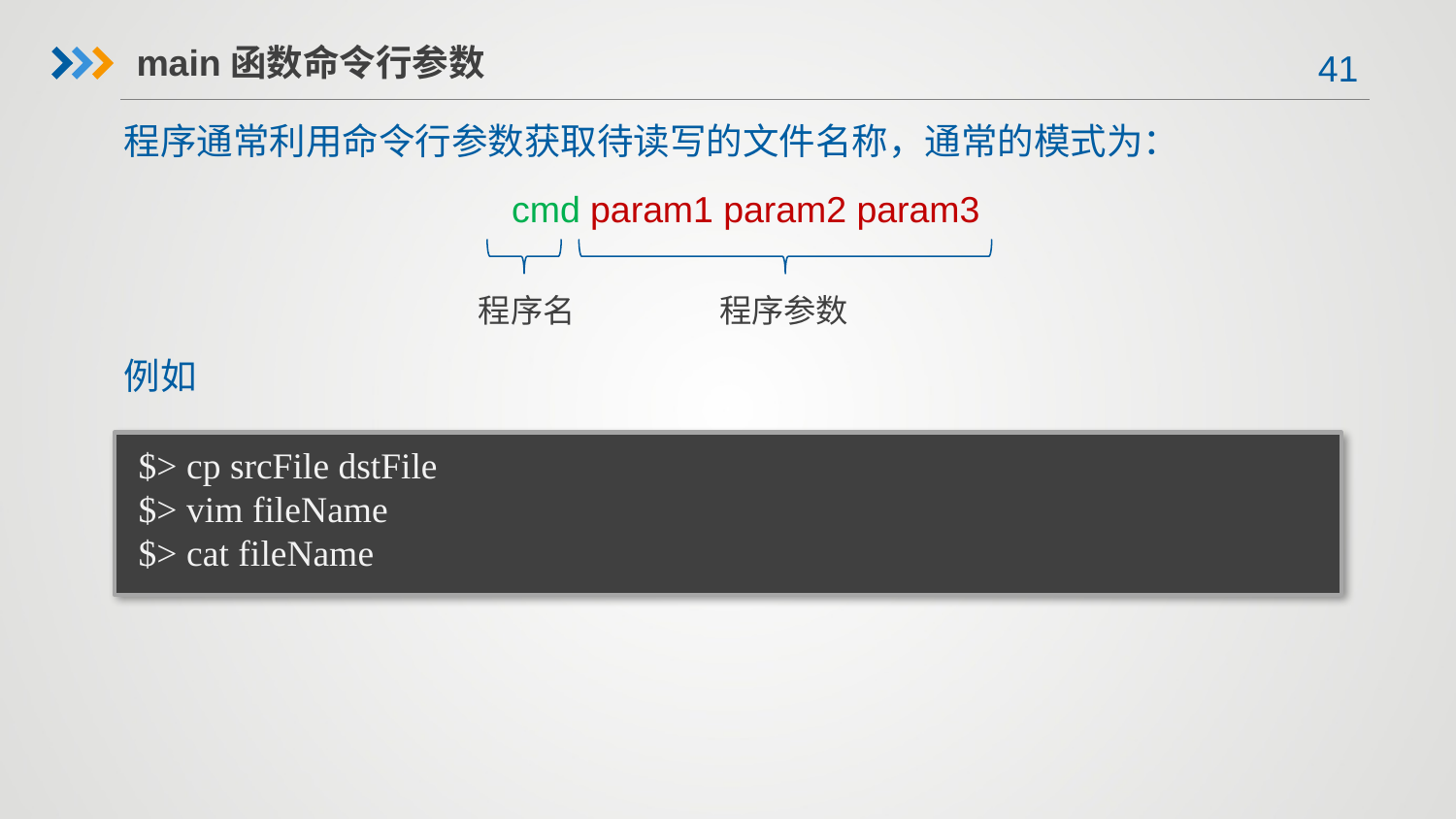

main函数命令行参数

程序通常利用命令行参数获取待读写的文件名称，通常的模式为：
cmd param1 param2 param3

程序名
程序参数
例如

$> cp srcFile dstFile
$> vim fileName
$> cat fileName